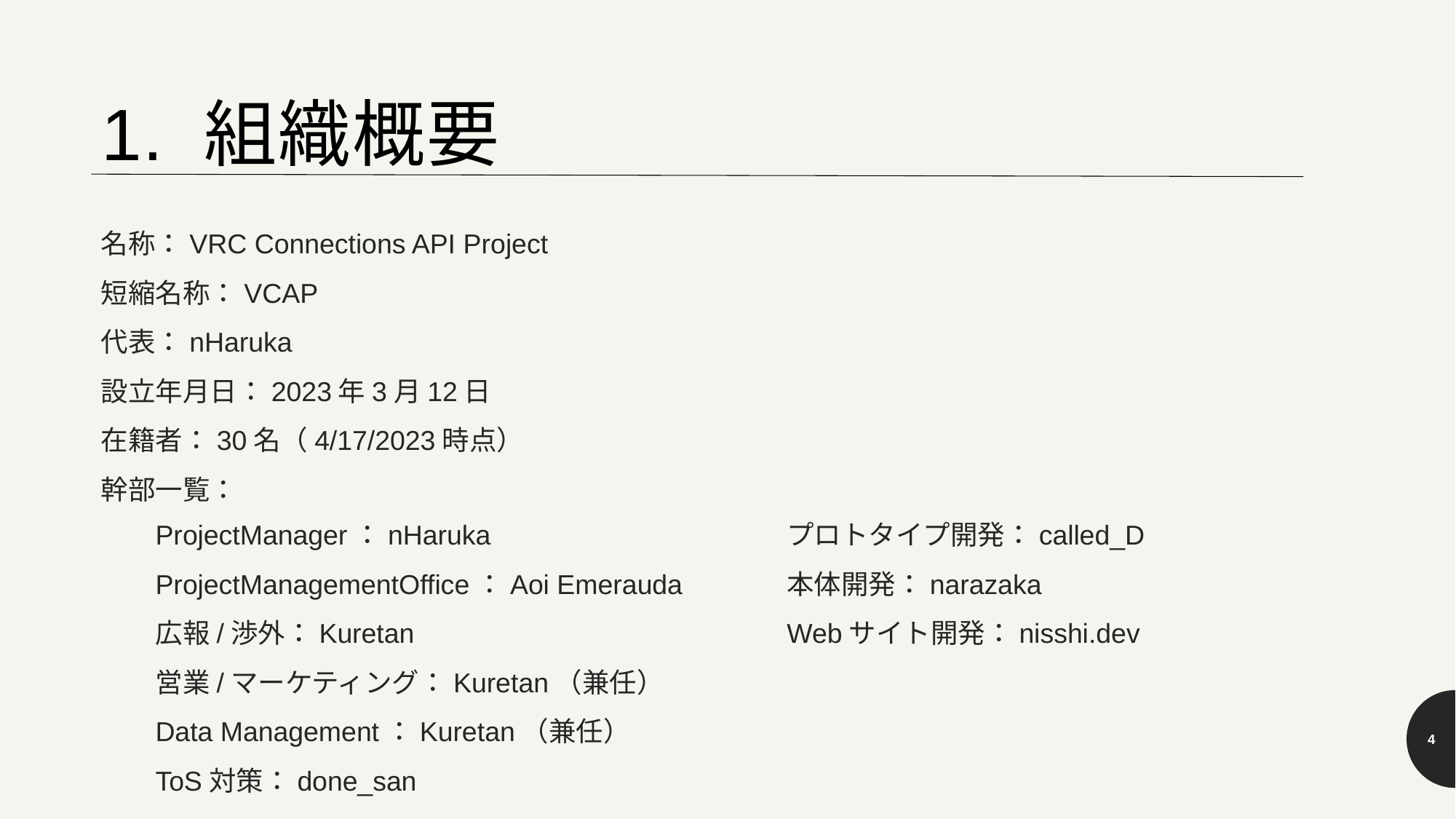

# 1. 組織概要
名称：VRC Connections API Project
短縮名称：VCAP
代表：nHaruka
設立年月日：2023年3月12日
在籍者：30名（4/17/2023時点）
幹部一覧：
ProjectManager：nHaruka
ProjectManagementOffice：Aoi Emerauda
広報/渉外：Kuretan
営業/マーケティング：Kuretan（兼任）
Data Management：Kuretan（兼任）
ToS対策：done_san
プロトタイプ開発：called_D
本体開発：narazaka
Webサイト開発：nisshi.dev
4